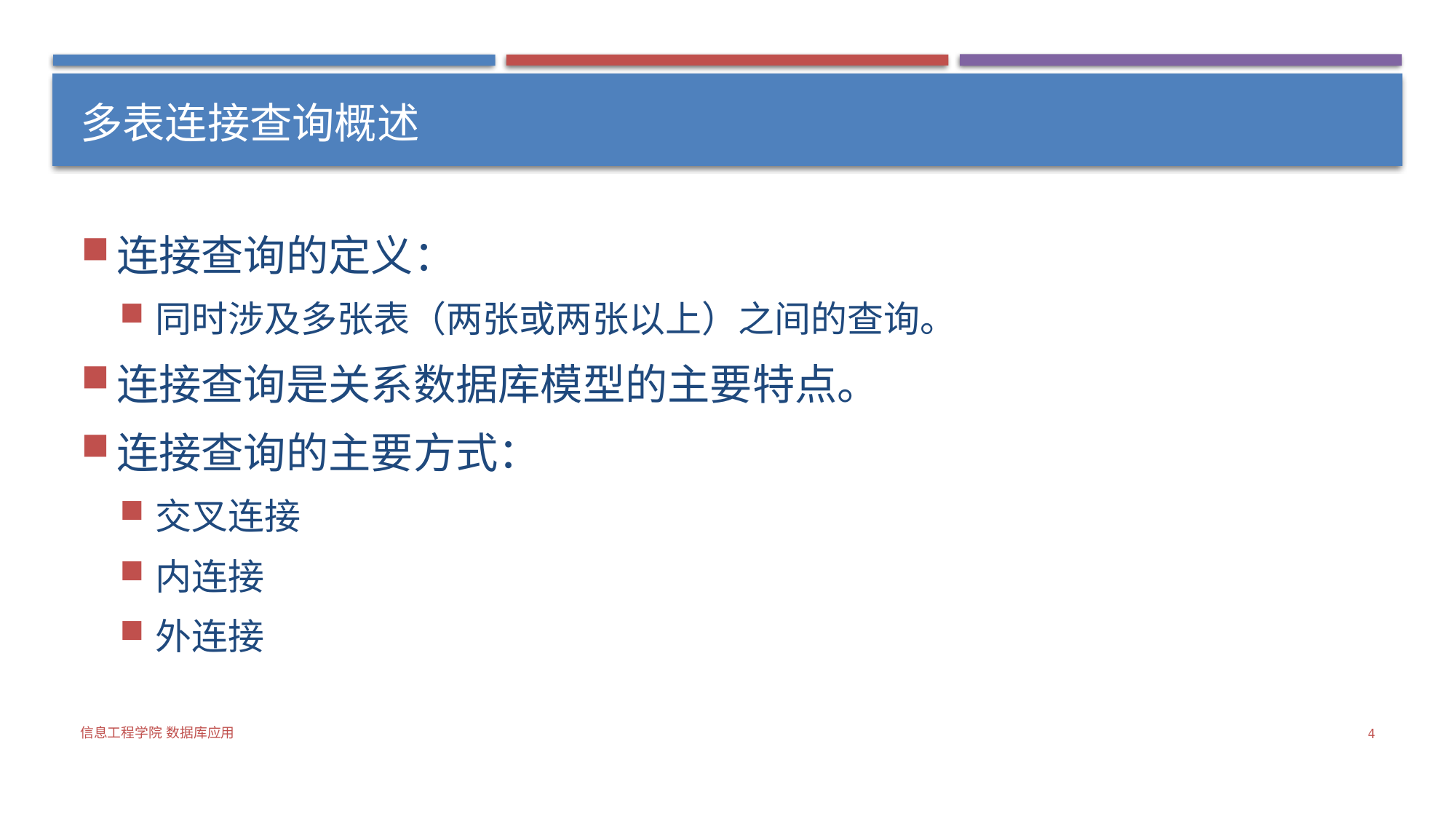

# 多表连接查询概述
连接查询的定义：
同时涉及多张表（两张或两张以上）之间的查询。
连接查询是关系数据库模型的主要特点。
连接查询的主要方式：
交叉连接
内连接
外连接
信息工程学院 数据库应用
4